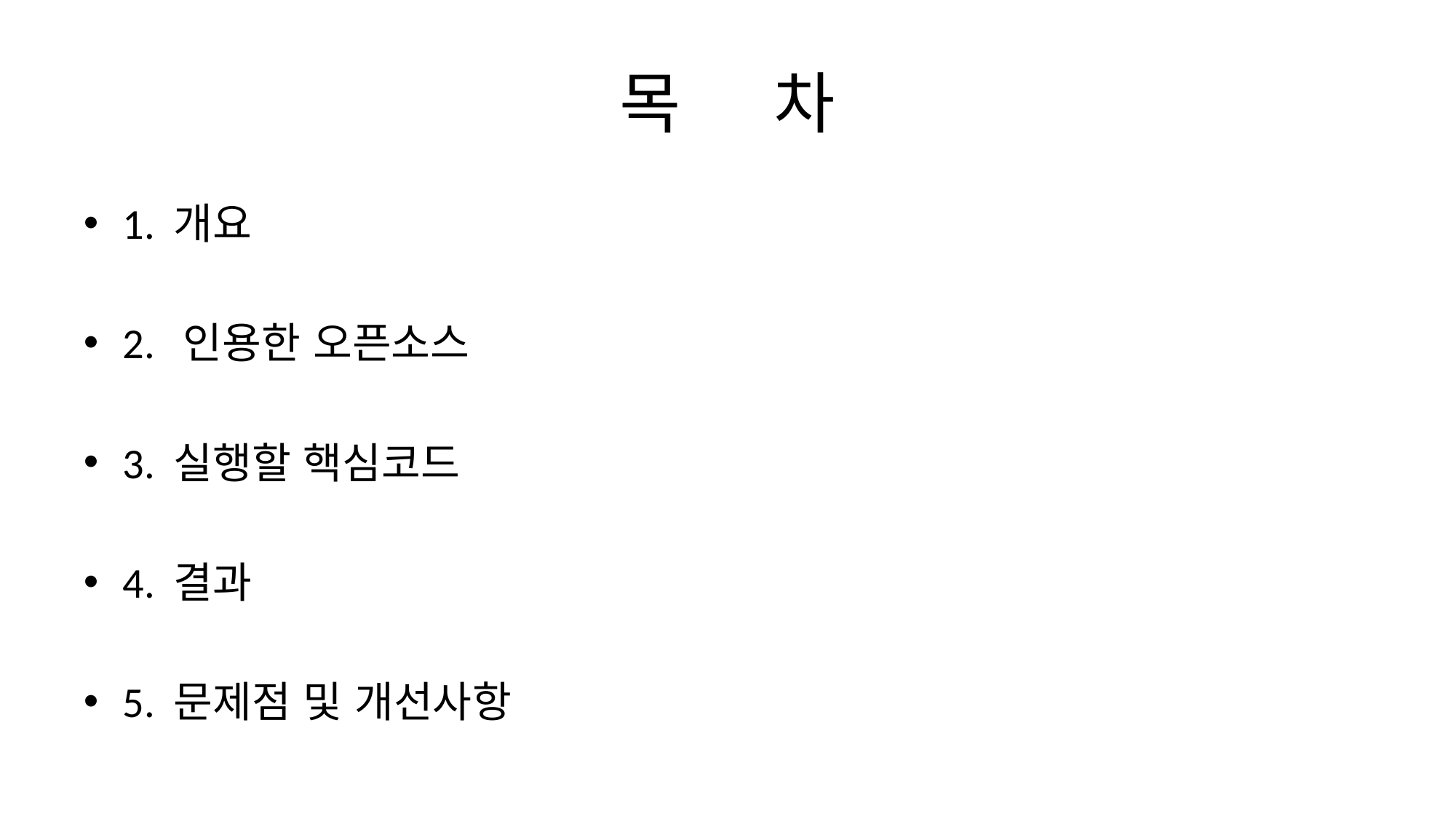

# 목     차
1. 개요

2.  인용한 오픈소스

3. 실행할 핵심코드

4. 결과

5. 문제점 및 개선사항